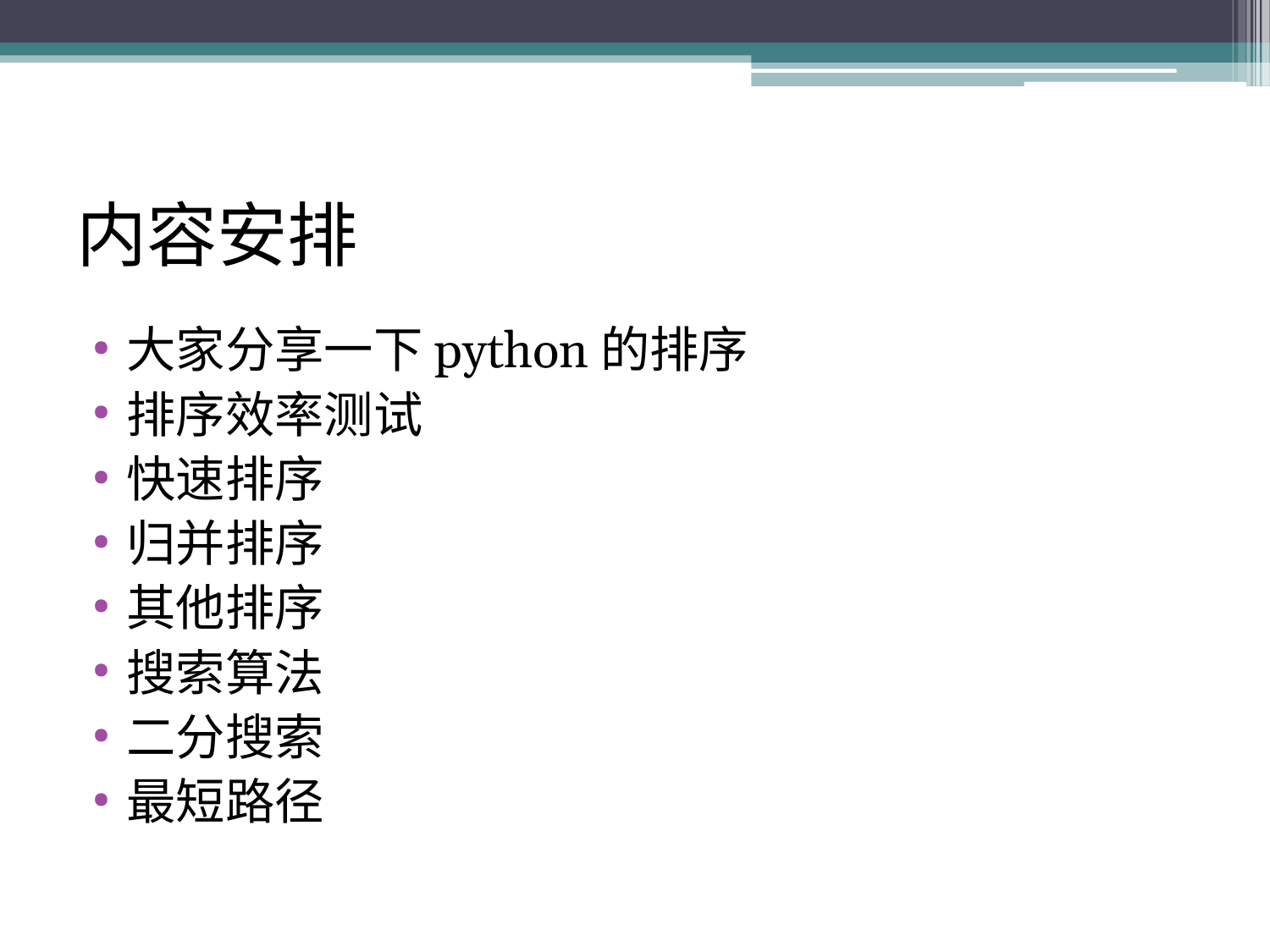

内容安排
大家分享一下python的排序
排序效率测试
快速排序
归并排序
其他排序
搜索算法
二分搜索
最短路径